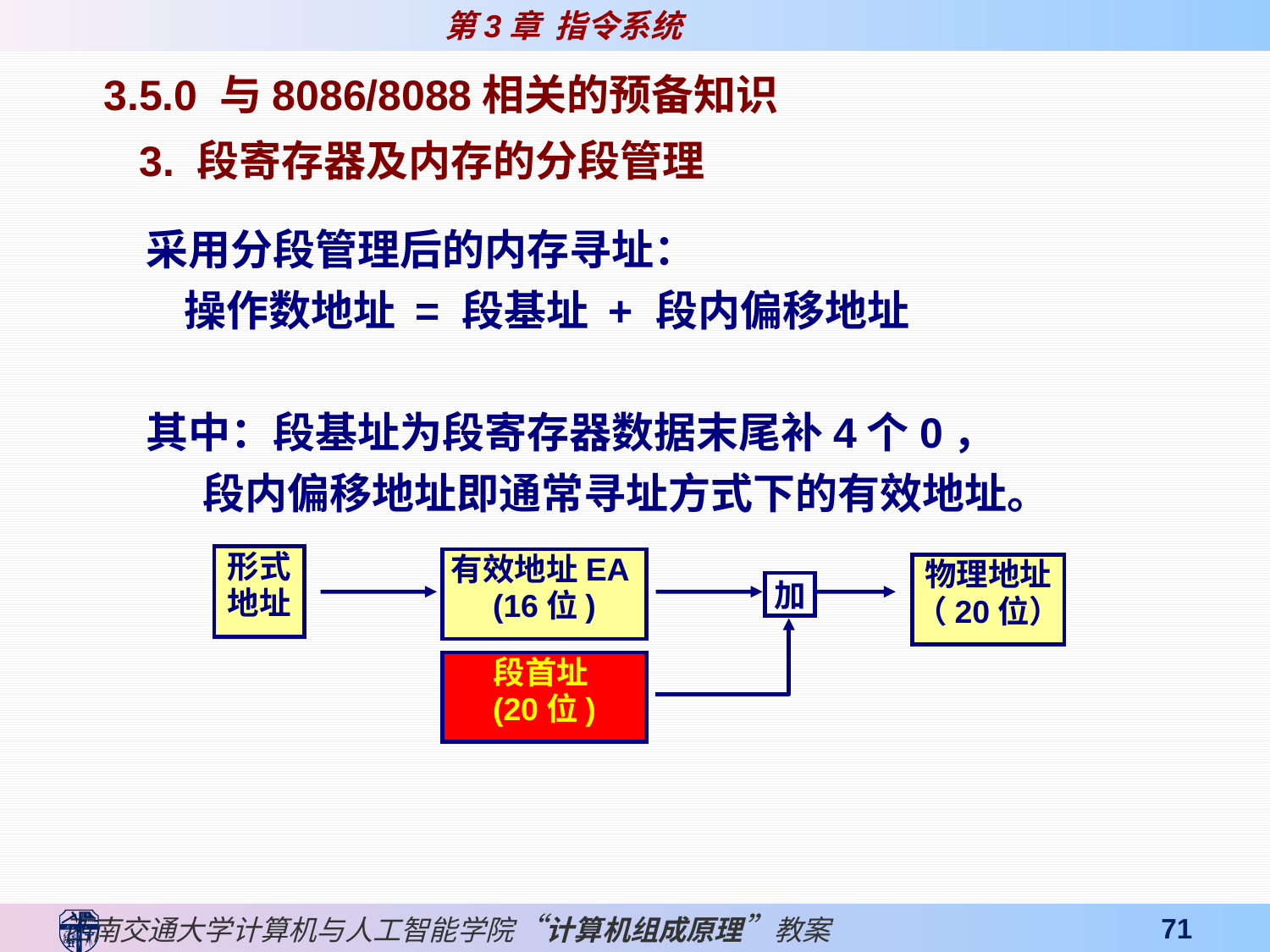

3.5.0 与8086/8088相关的预备知识
   3. 段寄存器及内存的分段管理
    采用分段管理后的内存寻址：
        操作数地址 = 段基址 + 段内偏移地址

    其中：段基址为段寄存器数据末尾补4个0，
          段内偏移地址即通常寻址方式下的有效地址。

形式
地址
有效地址EA
(16位)
物理地址
（20位）
加

段首址
(20位)